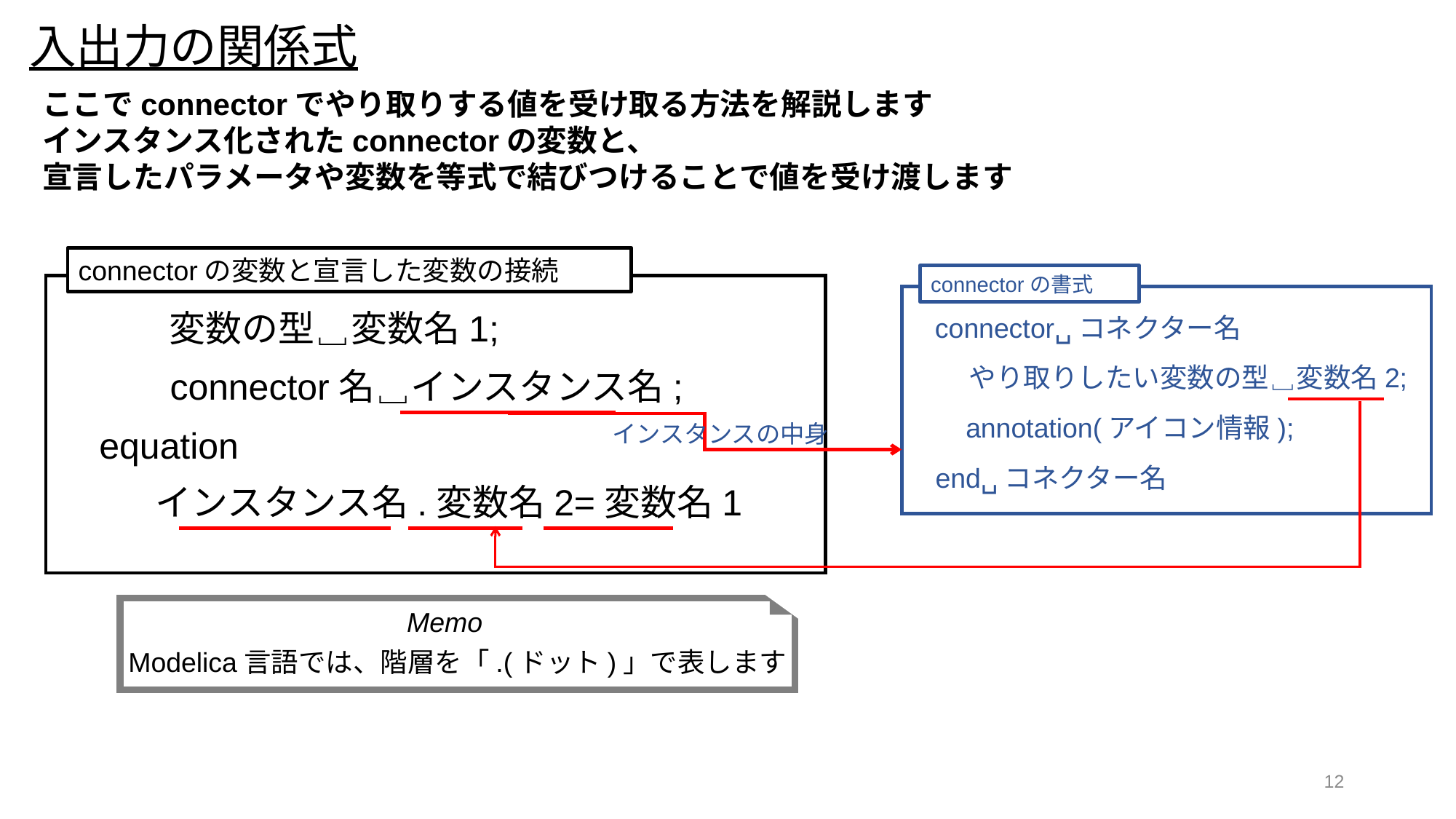

入出力の関係式
ここでconnectorでやり取りする値を受け取る方法を解説します
インスタンス化されたconnectorの変数と、
宣言したパラメータや変数を等式で結びつけることで値を受け渡します
connectorの変数と宣言した変数の接続

変数の型␣変数名1;
connector名␣インスタンス名;
equation
インスタンス名.変数名2=変数名1
connectorの書式

connector␣コネクター名
やり取りしたい変数の型␣変数名2;
annotation(アイコン情報);
end␣コネクター名

インスタンスの中身

Memo
Modelica言語では、階層を「.(ドット)」で表します
12